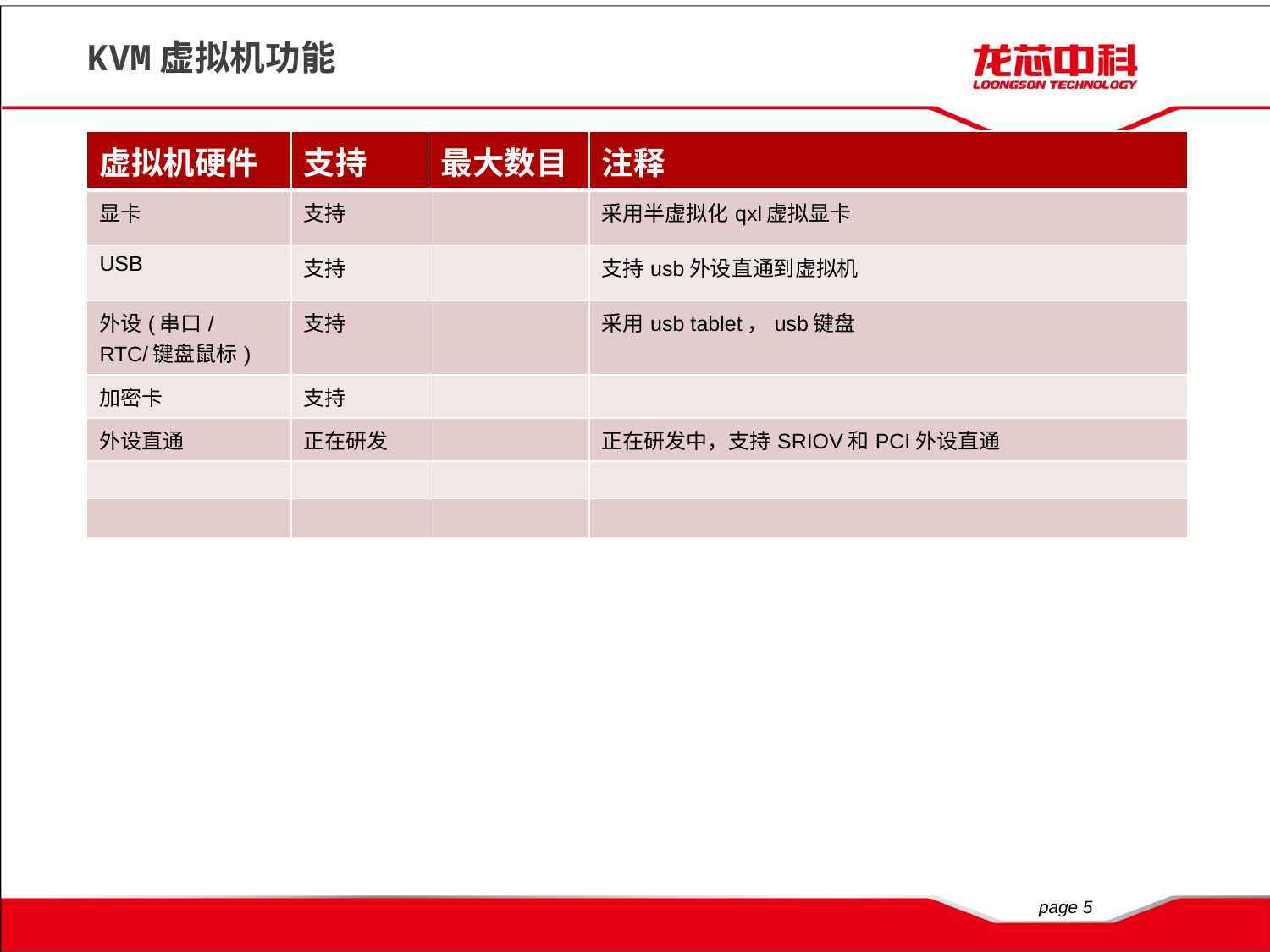

# KVM虚拟机功能
| 虚拟机硬件 | 支持 | 最大数目 | 注释 |
| --- | --- | --- | --- |
| 显卡 | 支持 |  | 采用半虚拟化qxl虚拟显卡 |
| USB | 支持 |  | 支持usb外设直通到虚拟机 |
| 外设(串口/RTC/键盘鼠标) | 支持 |  | 采用usb tablet，usb键盘 |
| 加密卡 | 支持 |  |  |
| 外设直通 | 正在研发 |  | 正在研发中，支持SRIOV和PCI外设直通 |
|  |  |  |  |
|  |  |  |  |
page 5